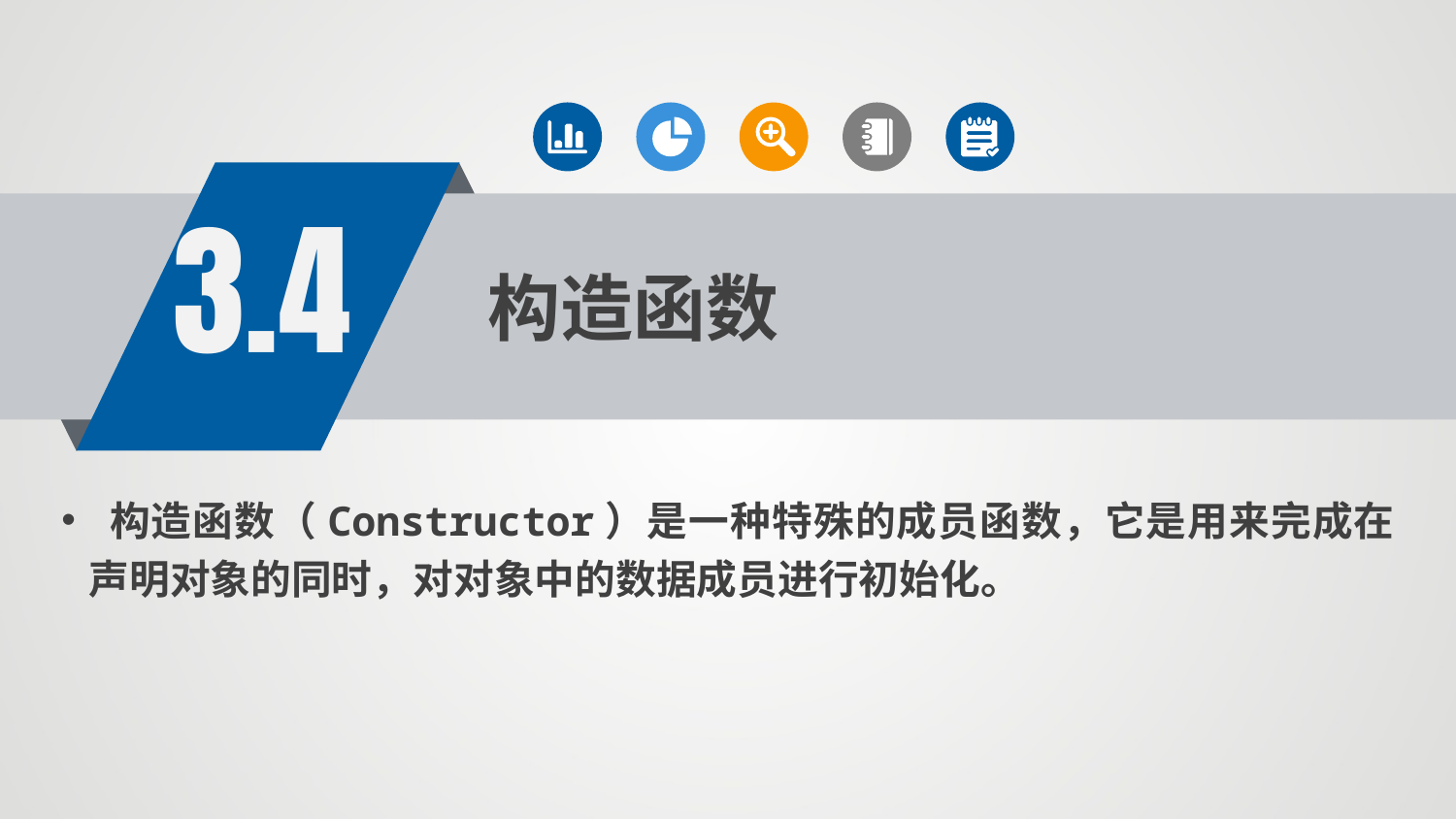

3.4

构造函数
 构造函数（Constructor）是一种特殊的成员函数，它是用来完成在声明对象的同时，对对象中的数据成员进行初始化。